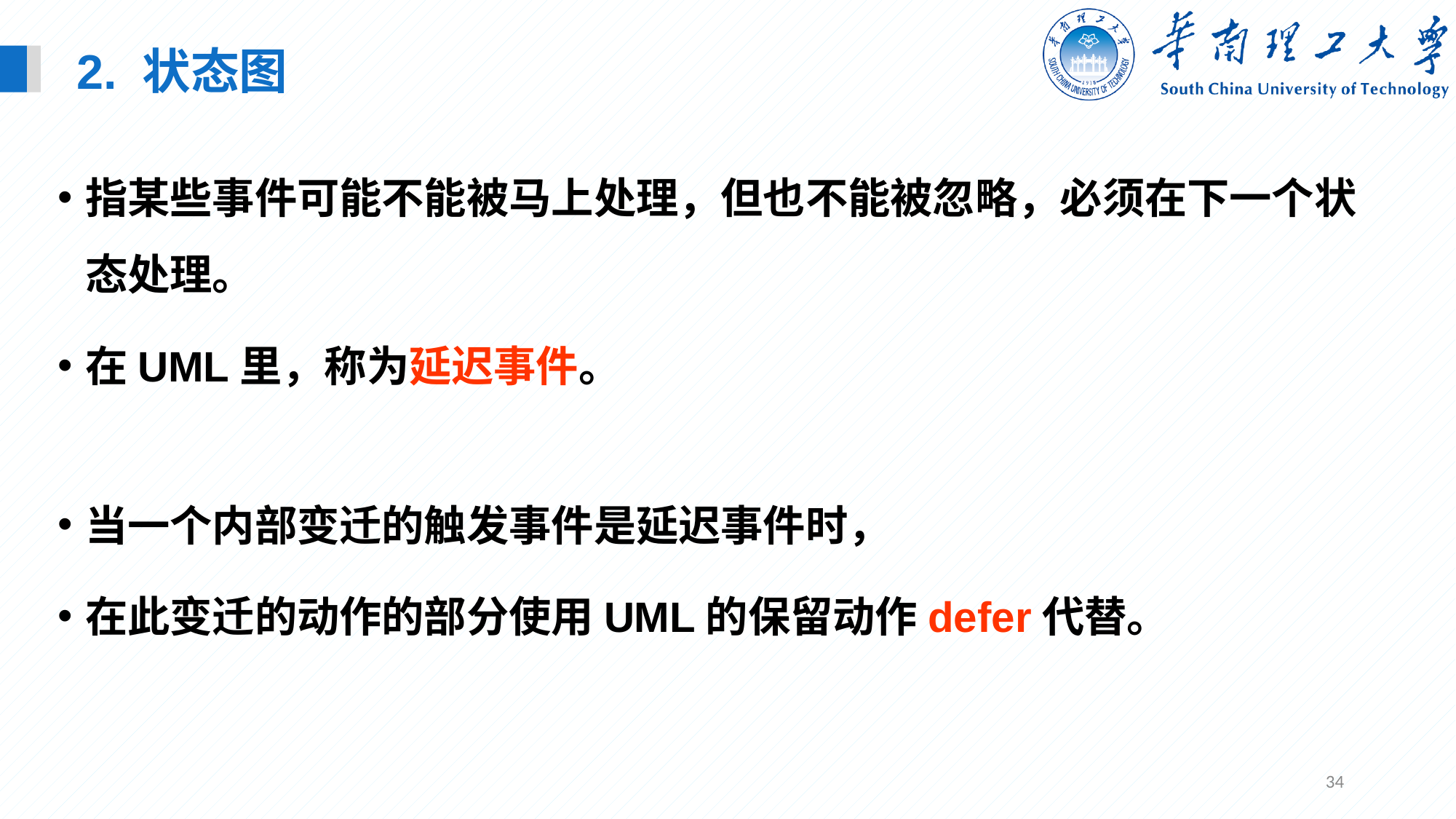

2. 状态图
指某些事件可能不能被马上处理，但也不能被忽略，必须在下一个状态处理。
在UML里，称为延迟事件。

当一个内部变迁的触发事件是延迟事件时，
在此变迁的动作的部分使用UML的保留动作defer代替。
34